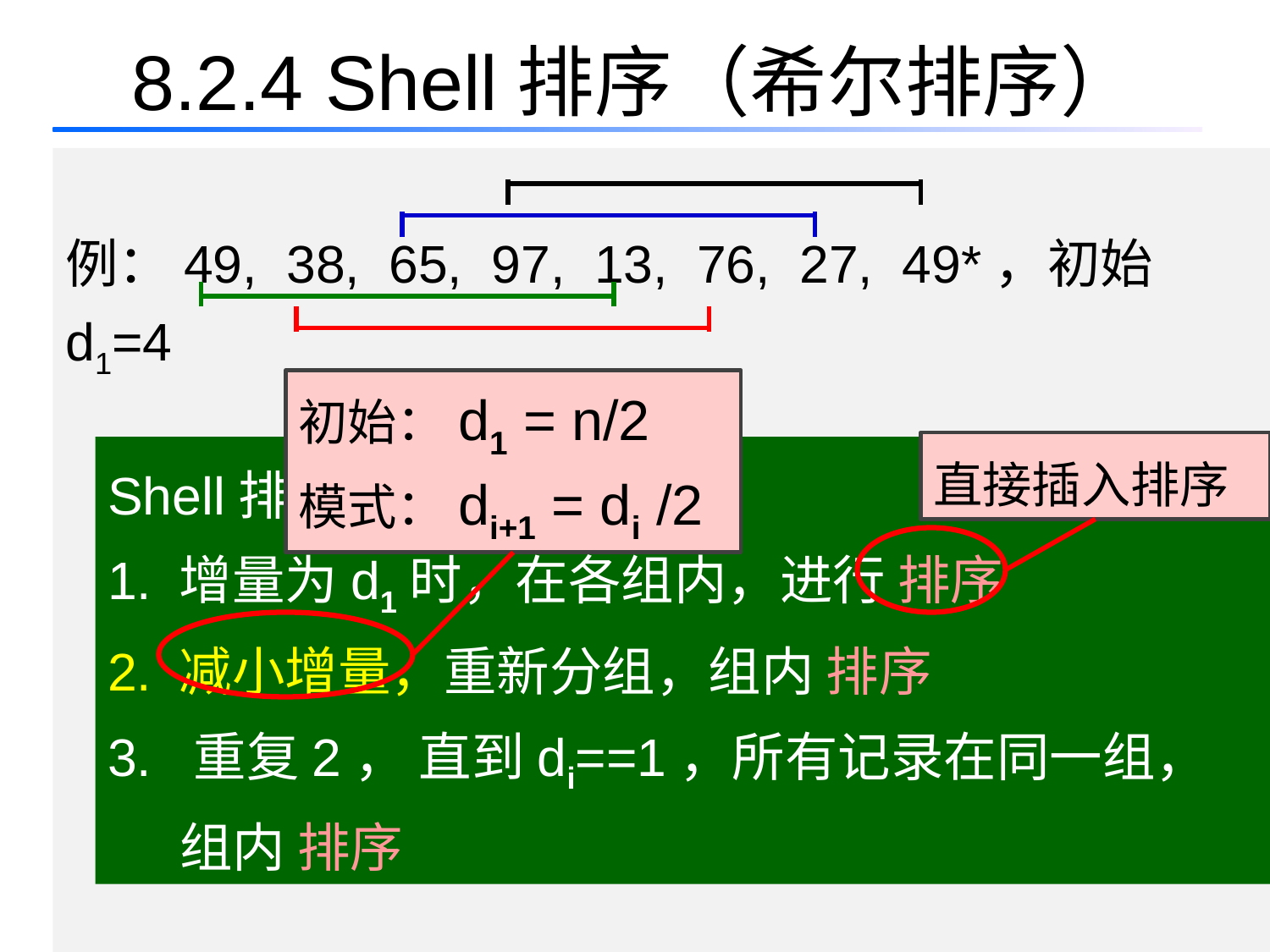

# 8.2.4 Shell排序（希尔排序）

例：49,  38,  65,  97,  13,  76,  27,  49*，初始d1=4

初始：d1 = n/2
模式：di+1 = di /2
直接插入排序
Shell排序思路：
增量为d1时，在各组内，进行 排序
减小增量，重新分组，组内 排序
3.  重复2， 直到di==1，所有记录在同一组，
     组内 排序